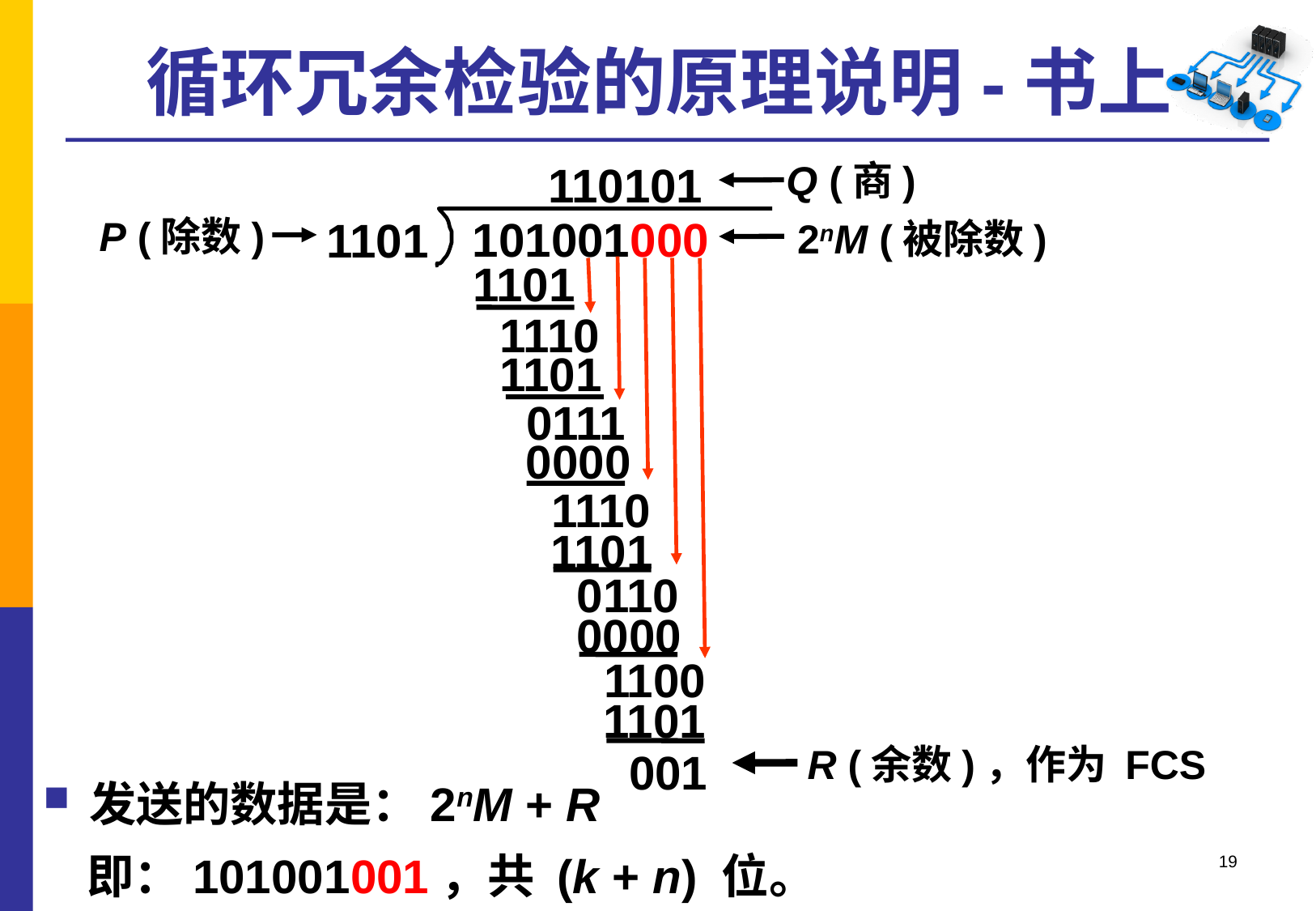

# 循环冗余检验的原理说明-书上
Q (商)
110101

101001000
1101
P (除数)
2nM (被除数)

1101

1110

1101
0111

0000
1110

1101
0110

0000
1100

1101
R (余数)，作为 FCS

001

发送的数据是：2nM + R
   即：101001001，共 (k + n) 位。
19